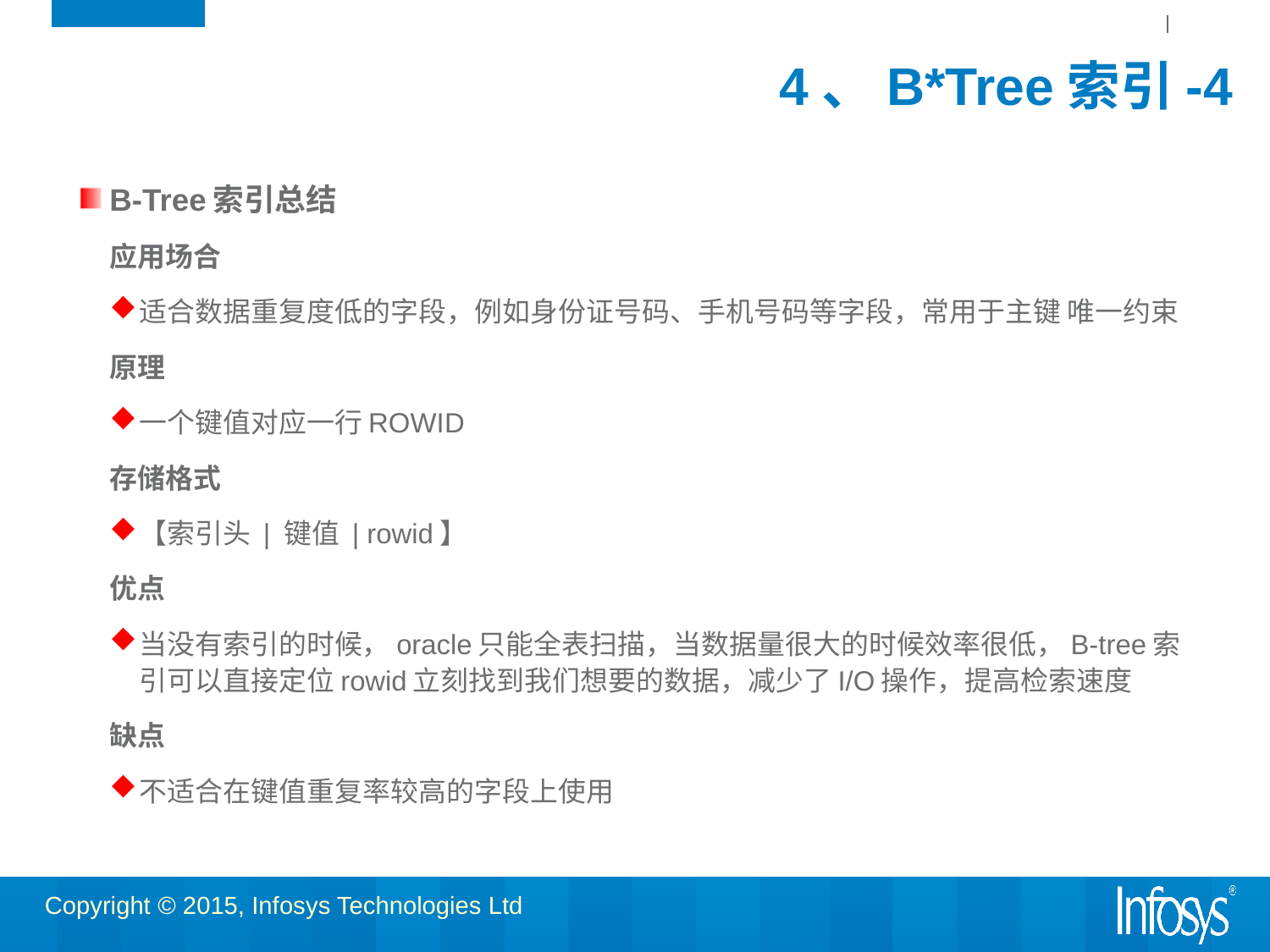

# 4、B*Tree索引-4
B-Tree索引总结
应用场合
适合数据重复度低的字段，例如身份证号码、手机号码等字段，常用于主键 唯一约束
原理
一个键值对应一行ROWID
存储格式
【索引头 | 键值 | rowid】
优点
当没有索引的时候，oracle只能全表扫描，当数据量很大的时候效率很低，B-tree索引可以直接定位rowid立刻找到我们想要的数据，减少了I/O操作，提高检索速度
缺点
不适合在键值重复率较高的字段上使用